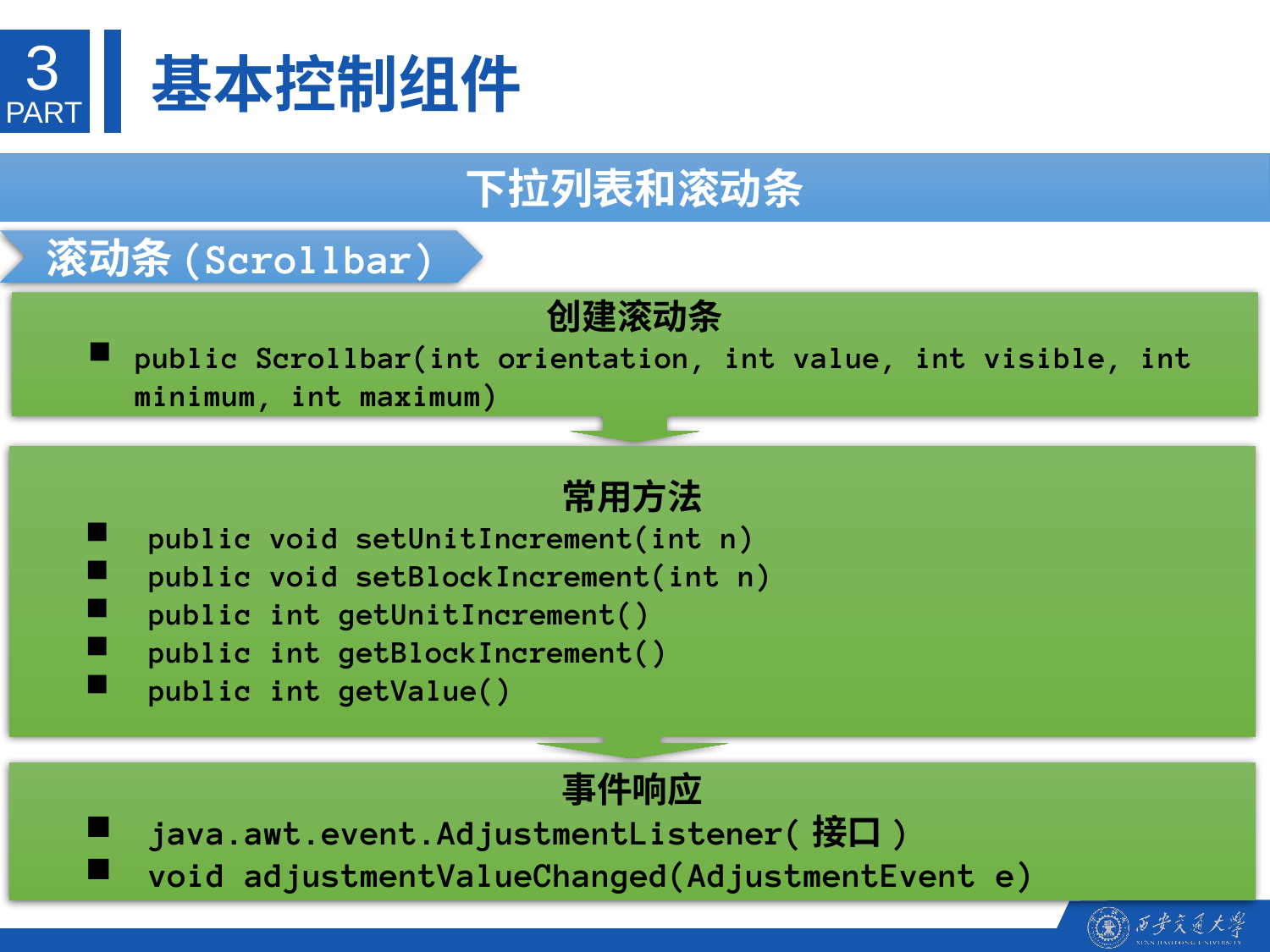

3
基本控制组件
PART
下拉列表和滚动条
滚动条(Scrollbar)
创建滚动条
public Scrollbar(int orientation, int value, int visible, int minimum, int maximum)
常用方法
public void setUnitIncrement(int n)
public void setBlockIncrement(int n)
public int getUnitIncrement()
public int getBlockIncrement()
public int getValue()
事件响应
java.awt.event.AdjustmentListener(接口)
void adjustmentValueChanged(AdjustmentEvent e)